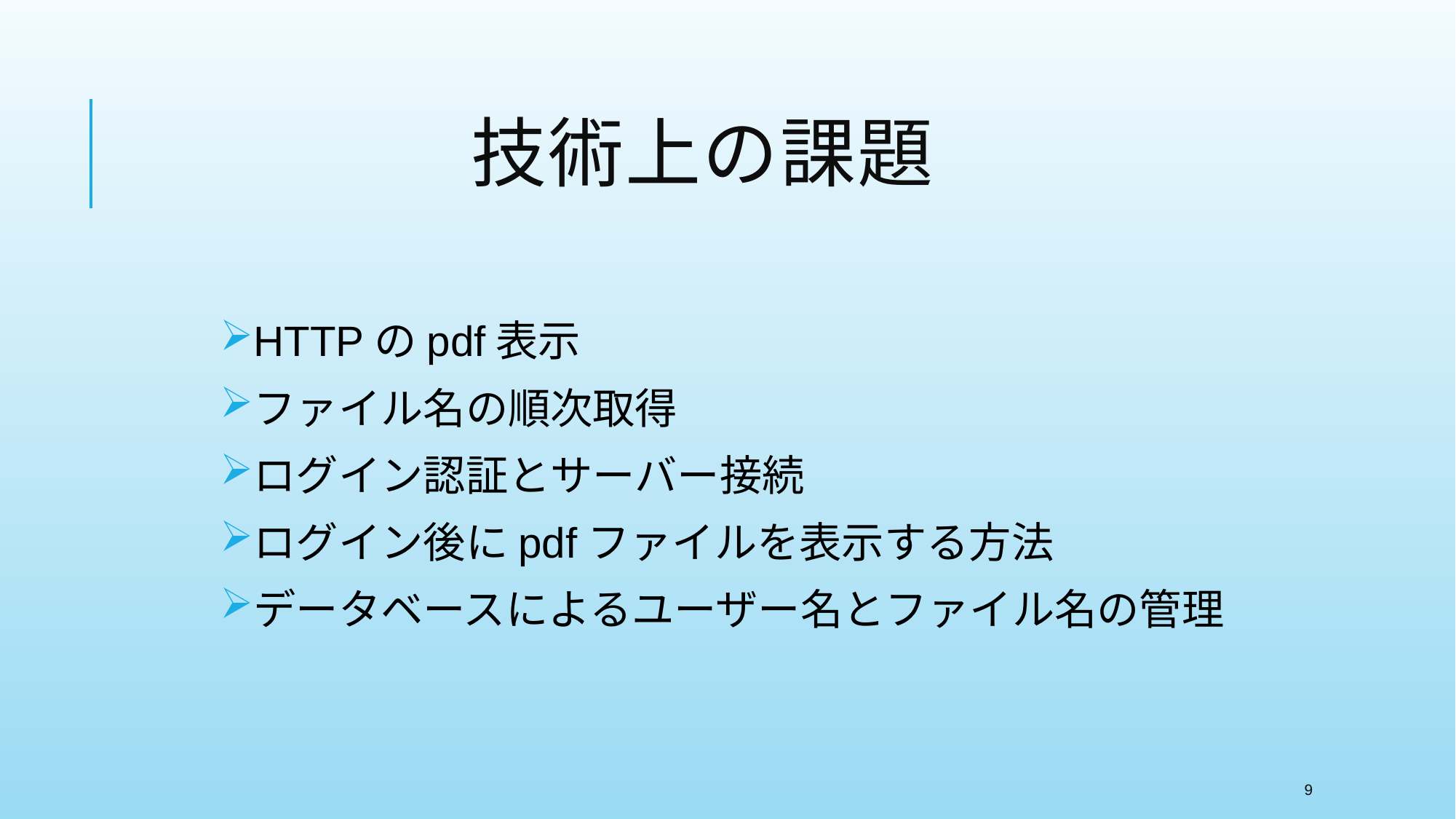

# 技術上の課題
HTTPのpdf表示
ファイル名の順次取得
ログイン認証とサーバー接続
ログイン後にpdfファイルを表示する方法
データベースによるユーザー名とファイル名の管理

9